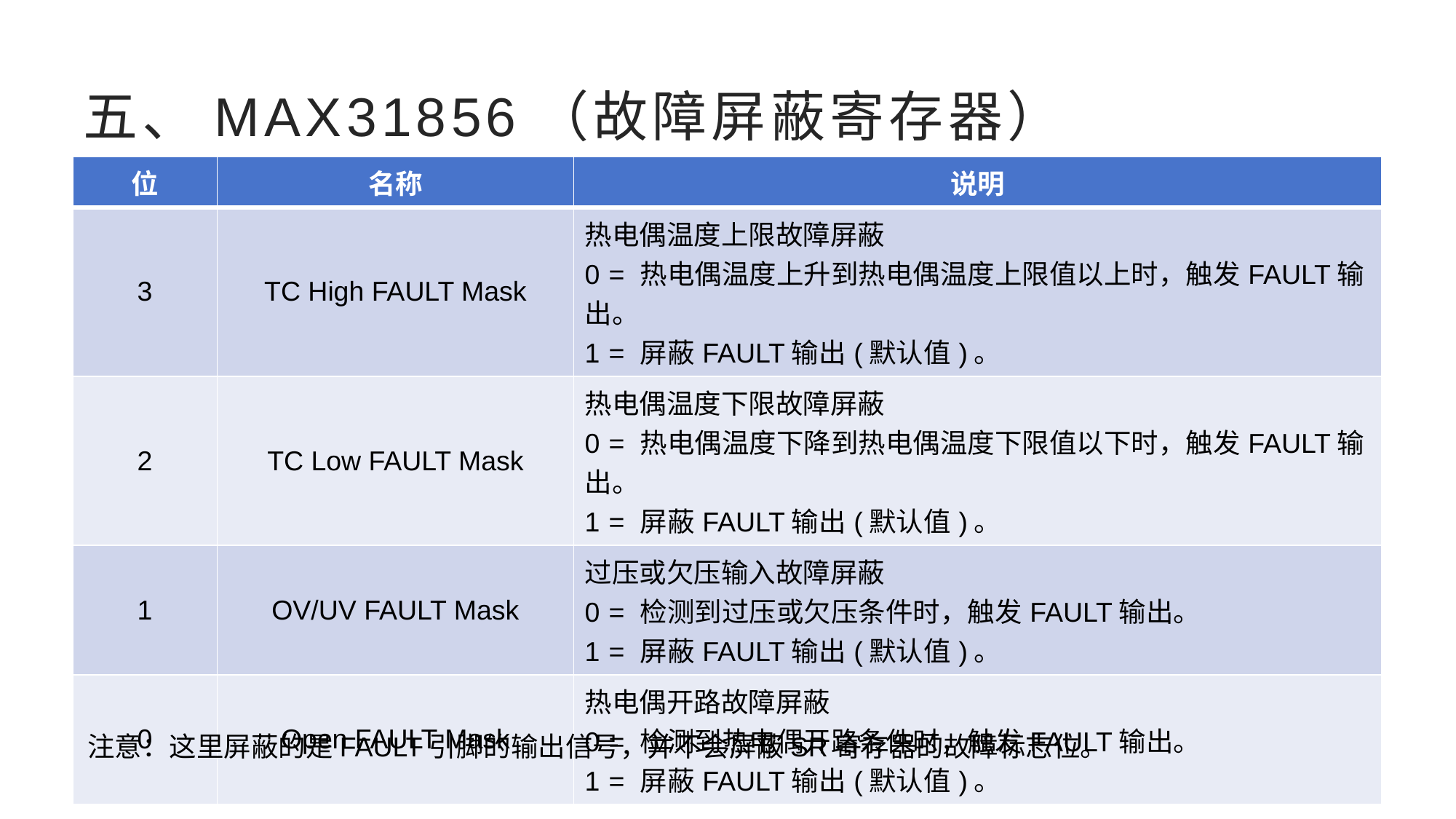

# 五、MAX31856（故障屏蔽寄存器）
| 位 | 名称 | 说明 |
| --- | --- | --- |
| 3 | TC High FAULT Mask | 热电偶温度上限故障屏蔽 0 = 热电偶温度上升到热电偶温度上限值以上时，触发FAULT输出。 1 = 屏蔽FAULT输出(默认值)。 |
| 2 | TC Low FAULT Mask | 热电偶温度下限故障屏蔽 0 = 热电偶温度下降到热电偶温度下限值以下时，触发FAULT输出。 1 = 屏蔽FAULT输出(默认值)。 |
| 1 | OV/UV FAULT Mask | 过压或欠压输入故障屏蔽 0 = 检测到过压或欠压条件时，触发FAULT输出。 1 = 屏蔽FAULT输出(默认值)。 |
| 0 | Open FAULT Mask | 热电偶开路故障屏蔽 0 = 检测到热电偶开路条件时，触发FAULT输出。 1 = 屏蔽FAULT输出(默认值)。 |
注意：这里屏蔽的是FAULT引脚的输出信号，并不会屏蔽SR寄存器的故障标志位。